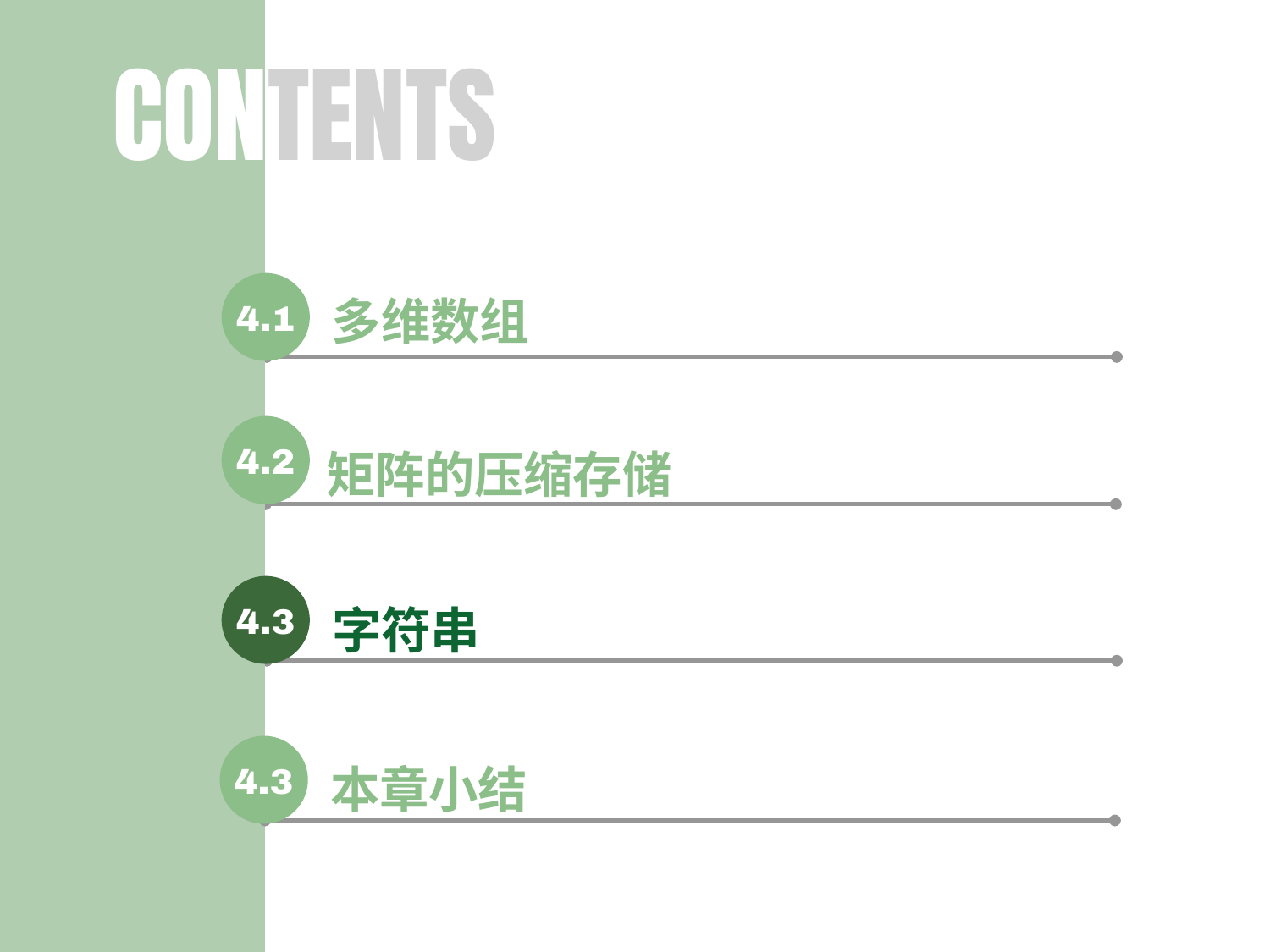

CONTENTS
4.1
多维数组
4.2
矩阵的压缩存储
4.3
字符串
4.3
本章小结